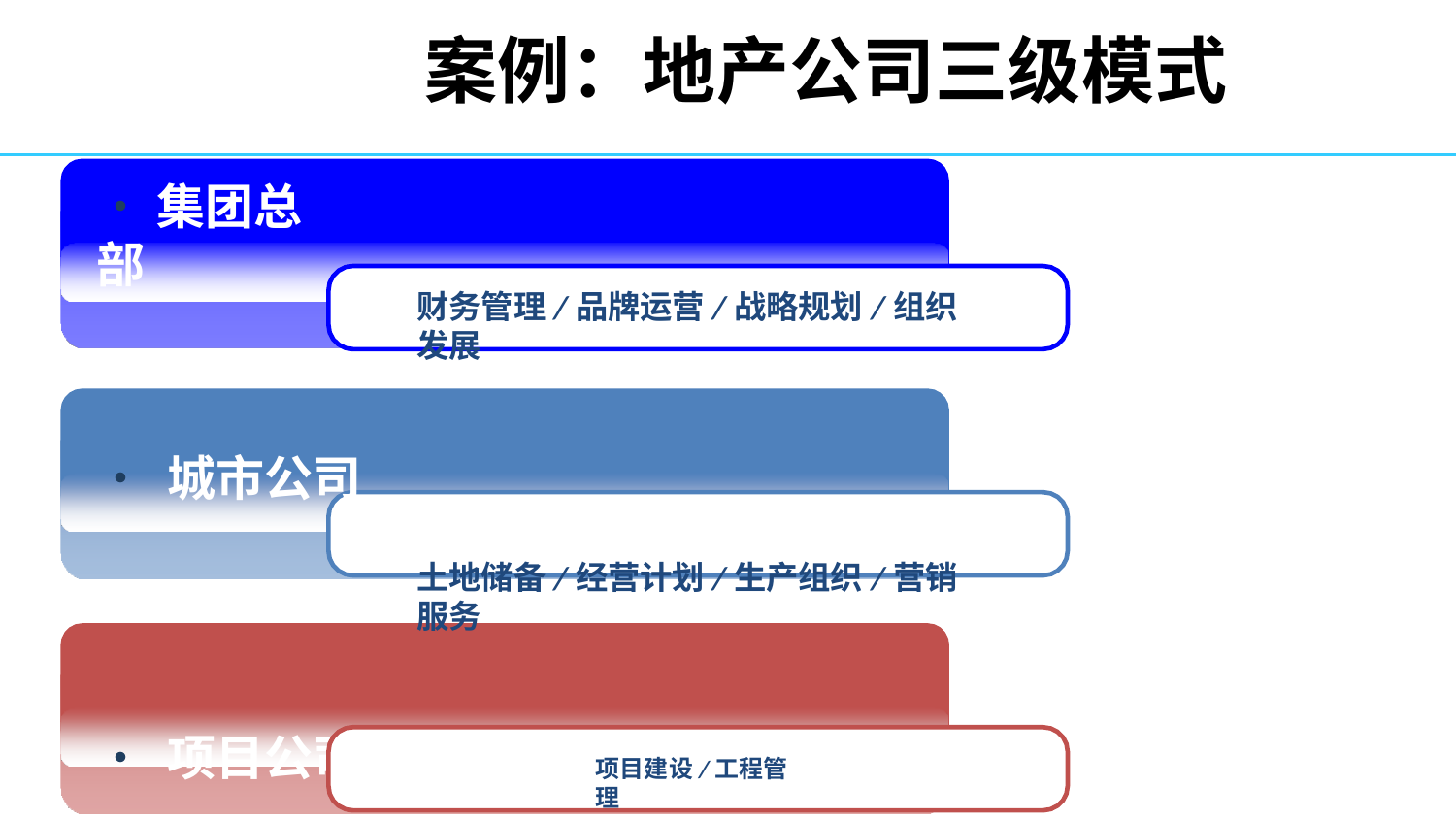

# 案例：地产公司三级模式

•集团总部

财务管理/品牌运营/战略规划/组织发展

• 城市公司

土地储备/经营计划/生产组织/营销服务

• 项目公司

项目建设/工程管理